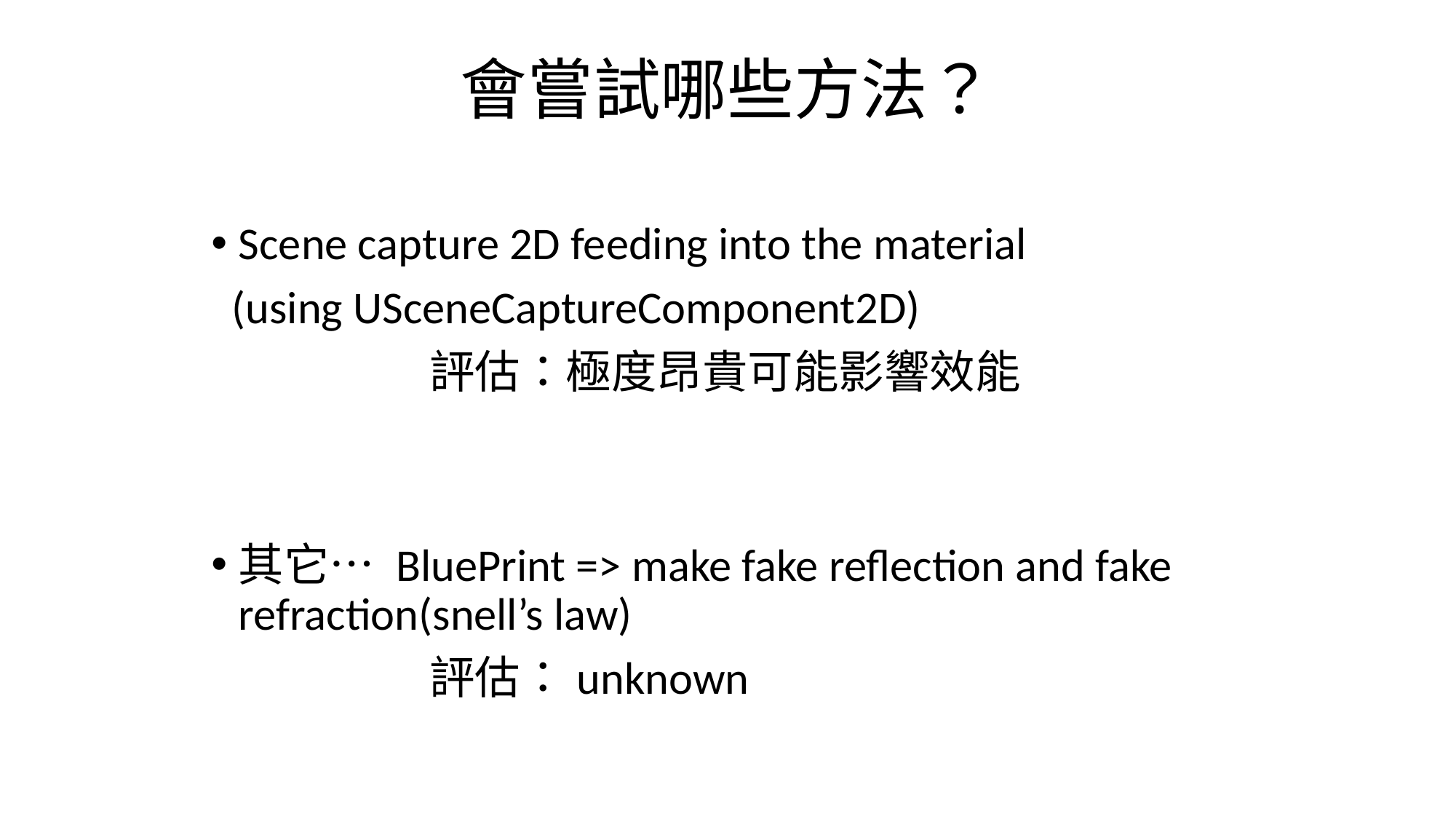

# 會嘗試哪些方法？
Scene capture 2D feeding into the material
  (using USceneCaptureComponent2D)
		評估：極度昂貴可能影響效能

其它… BluePrint => make fake reflection and fake refraction(snell’s law)
		評估：unknown